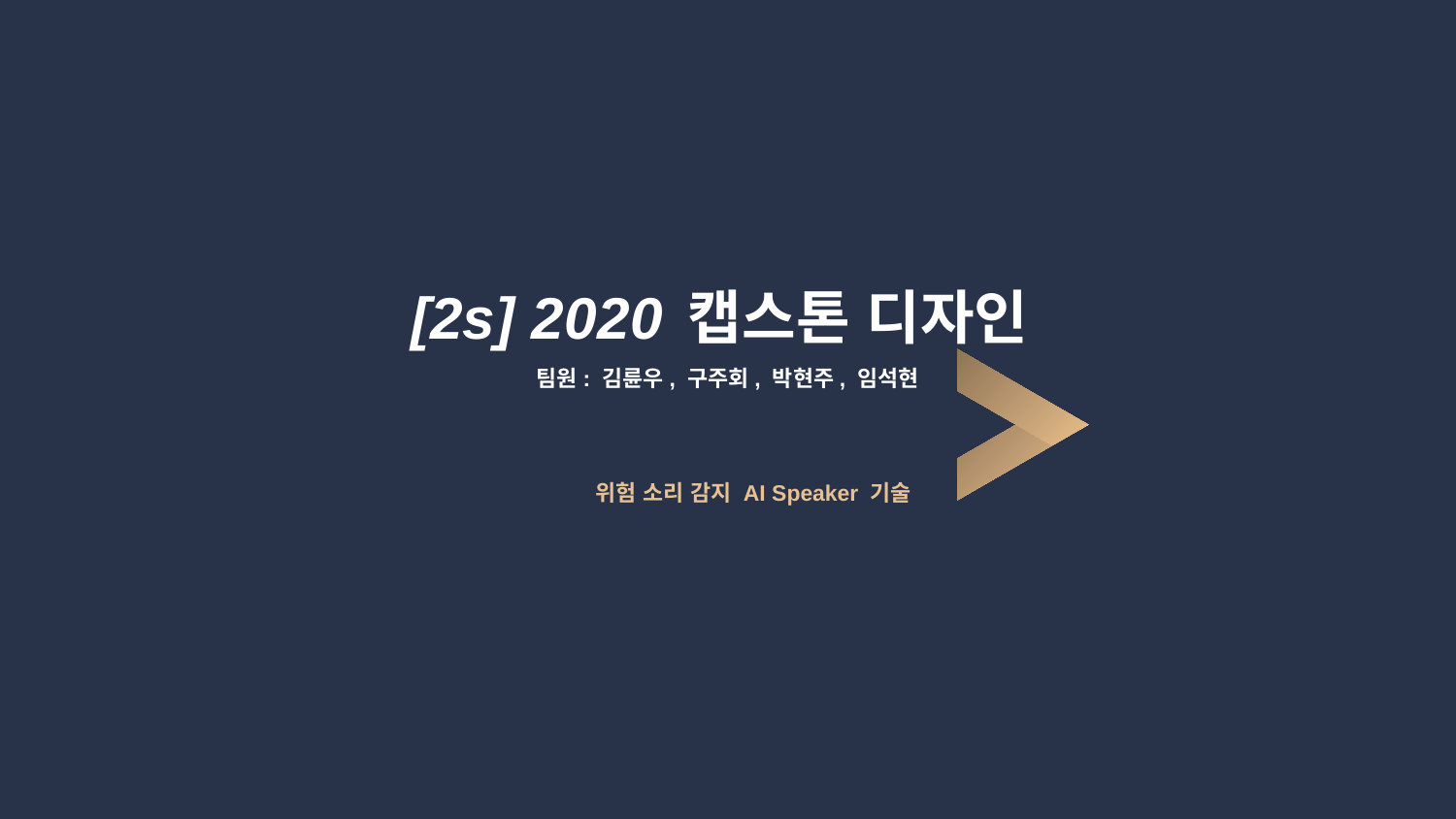

[2s] 2020 캡스톤 디자인
팀원: 김륜우, 구주회, 박현주, 임석현

위험 소리 감지 AI Speaker 기술